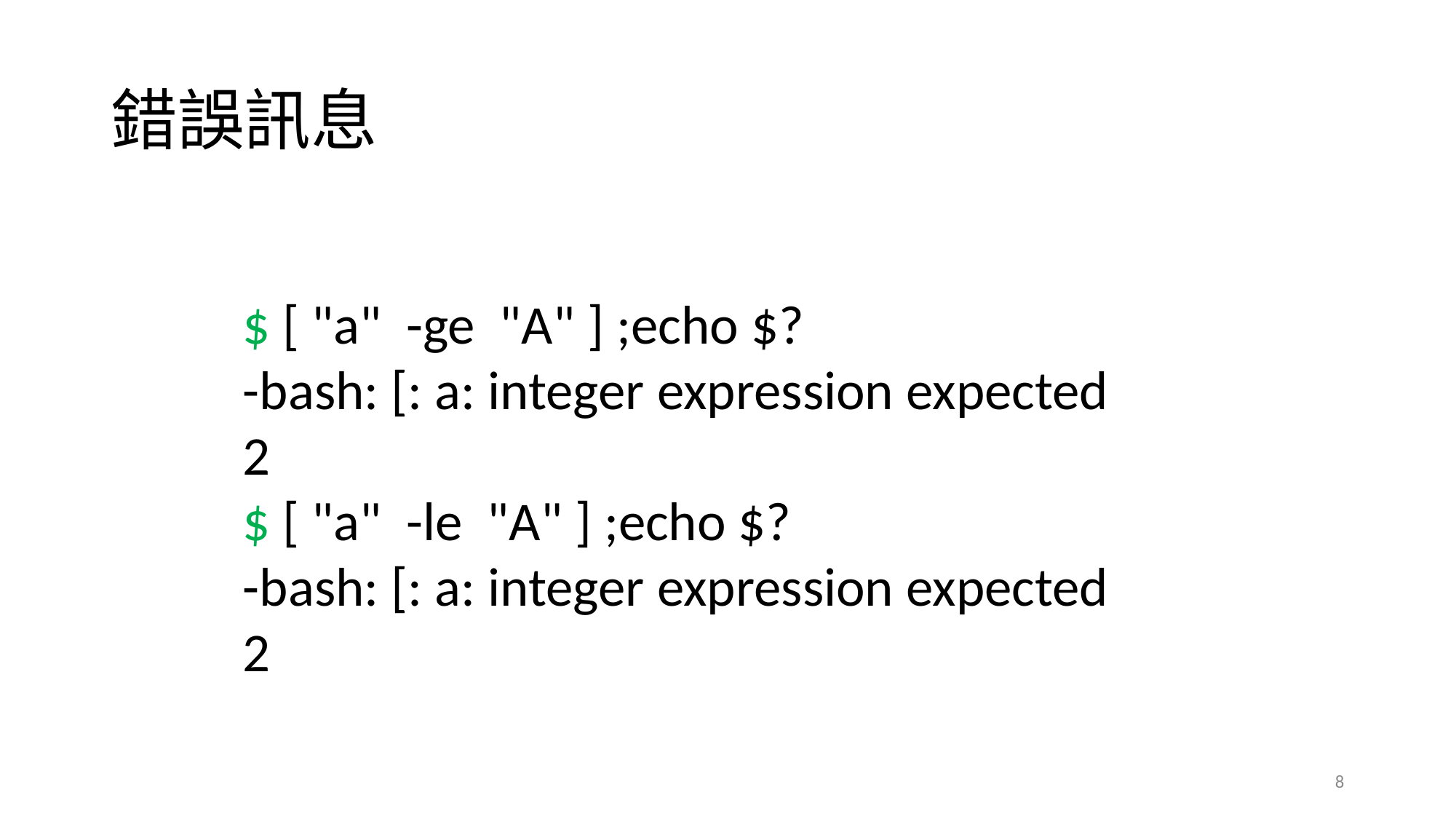

# 錯誤訊息
$ [ "a"  -ge  "A" ] ;echo $?
-bash: [: a: integer expression expected
2
$ [ "a"  -le  "A" ] ;echo $?
-bash: [: a: integer expression expected
2
8